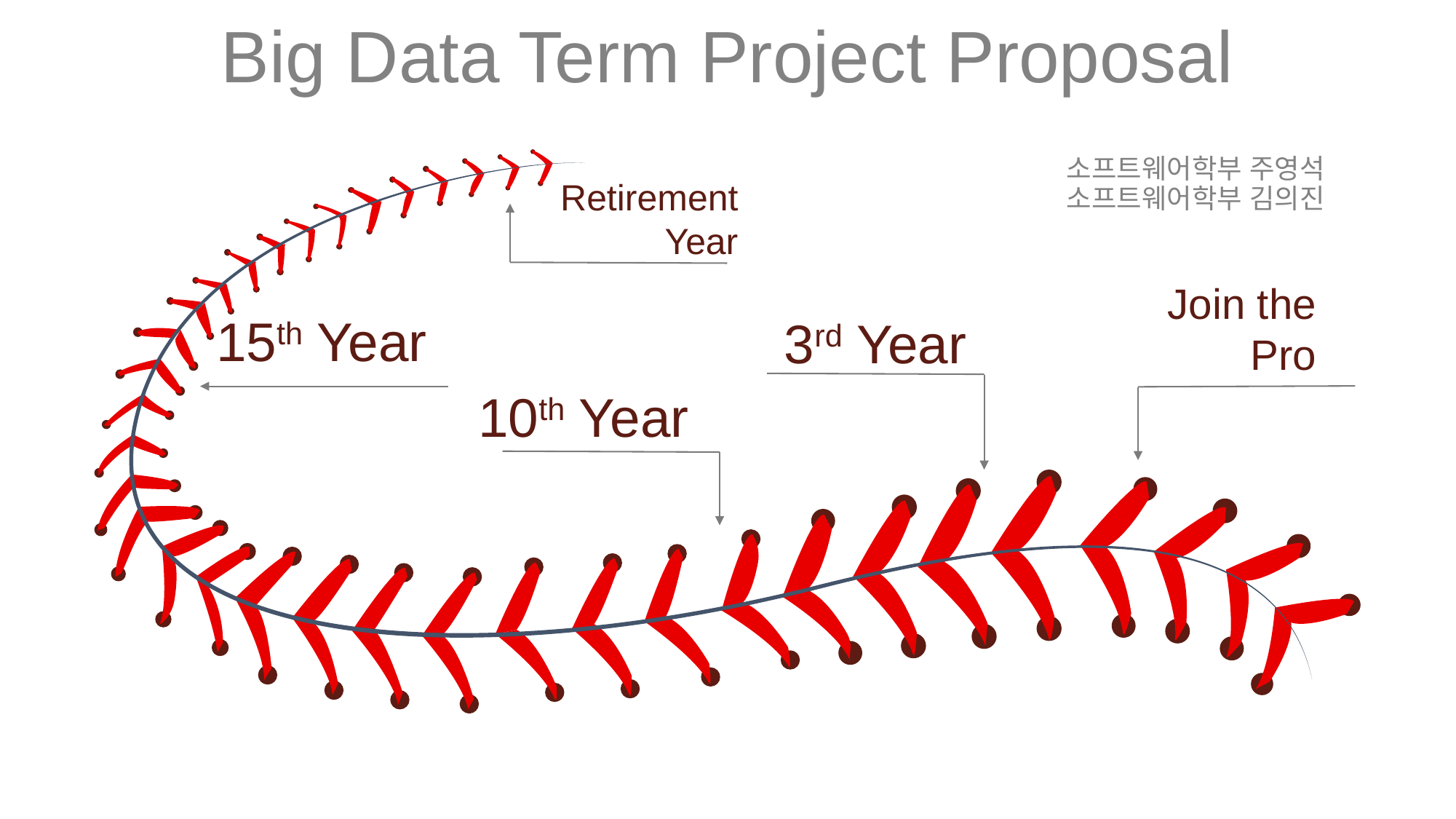

# Big Data Term Project Proposal
소프트웨어학부 주영석
소프트웨어학부 김의진

Join the
Pro
3rd Year

Retirement
Year
15th Year
10th Year